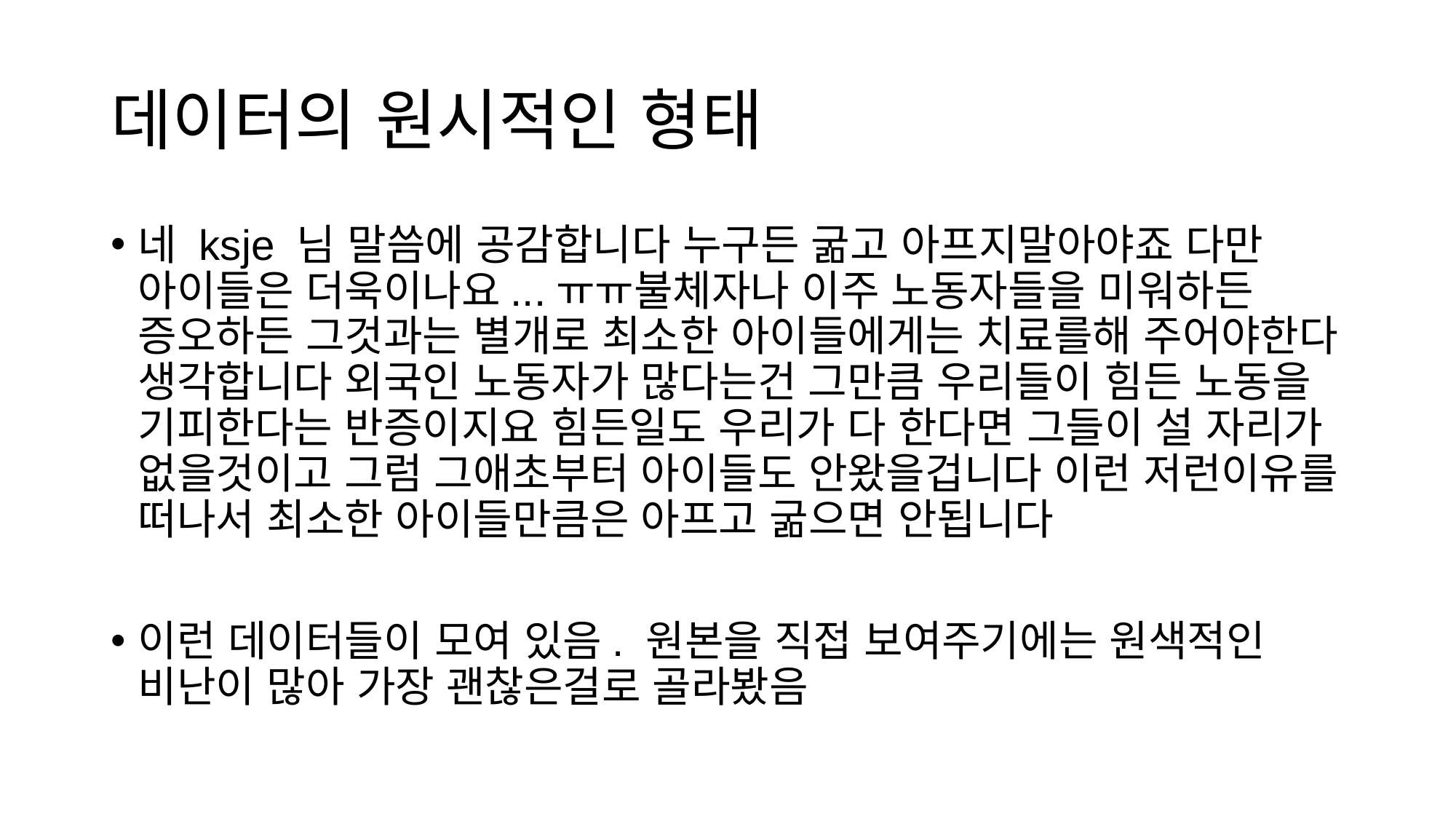

# 데이터의 원시적인 형태
네 ksje 님 말씀에 공감합니다 누구든 굶고 아프지말아야죠 다만 아이들은 더욱이나요...ㅠㅠ불체자나 이주 노동자들을 미워하든 증오하든 그것과는 별개로 최소한 아이들에게는 치료를해 주어야한다 생각합니다 외국인 노동자가 많다는건 그만큼 우리들이 힘든 노동을 기피한다는 반증이지요 힘든일도 우리가 다 한다면 그들이 설 자리가 없을것이고 그럼 그애초부터 아이들도 안왔을겁니다 이런 저런이유를 떠나서 최소한 아이들만큼은 아프고 굶으면 안됩니다

이런 데이터들이 모여 있음. 원본을 직접 보여주기에는 원색적인 비난이 많아 가장 괜찮은걸로 골라봤음